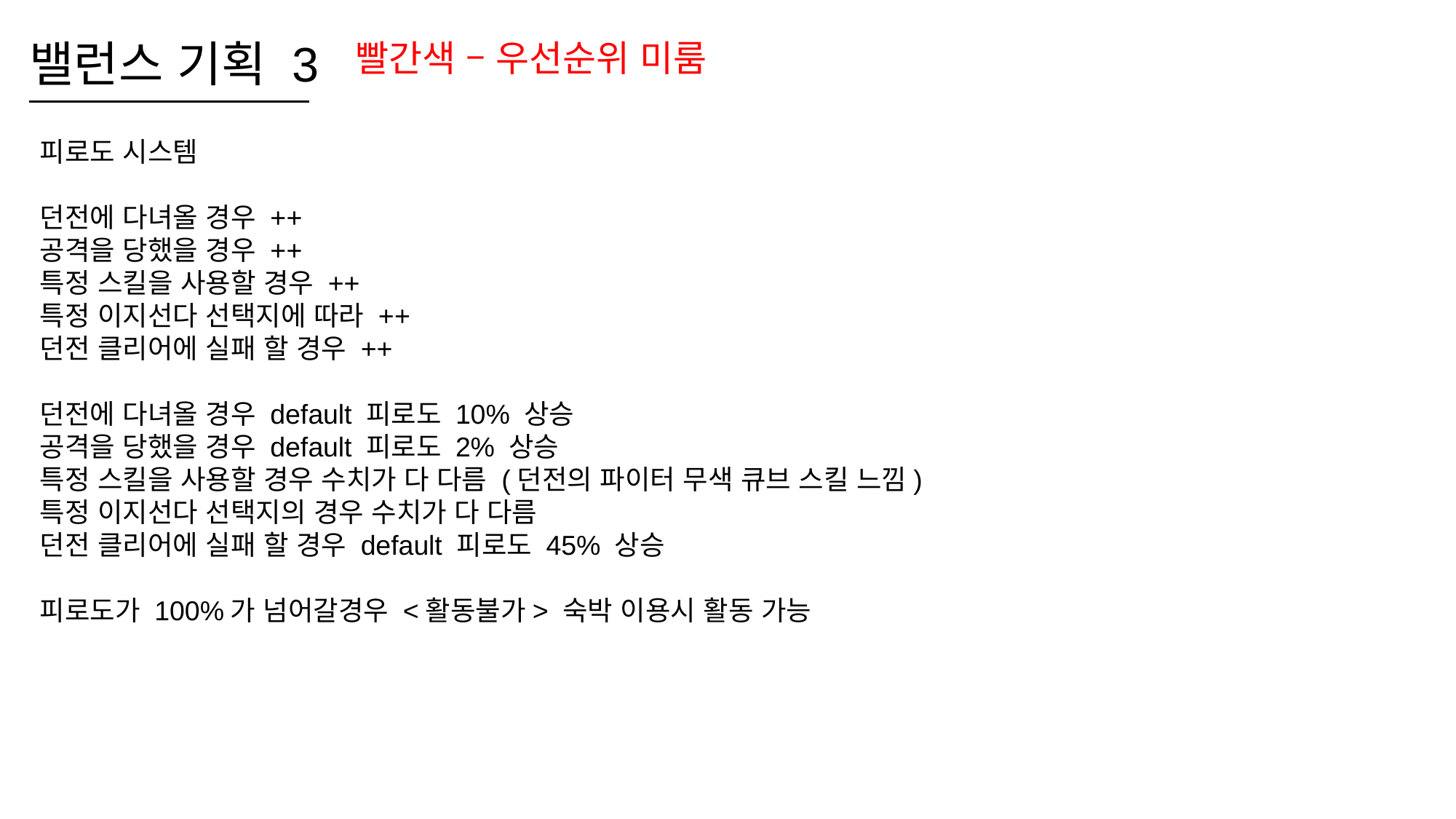

밸런스 기획 3
빨간색 – 우선순위 미룸
피로도 시스템

던전에 다녀올 경우 ++
공격을 당했을 경우 ++
특정 스킬을 사용할 경우 ++
특정 이지선다 선택지에 따라 ++
던전 클리어에 실패 할 경우 ++

던전에 다녀올 경우 default 피로도 10% 상승
공격을 당했을 경우 default 피로도 2% 상승
특정 스킬을 사용할 경우 수치가 다 다름 (던전의 파이터 무색 큐브 스킬 느낌)
특정 이지선다 선택지의 경우 수치가 다 다름
던전 클리어에 실패 할 경우 default 피로도 45% 상승

피로도가 100%가 넘어갈경우 <활동불가> 숙박 이용시 활동 가능